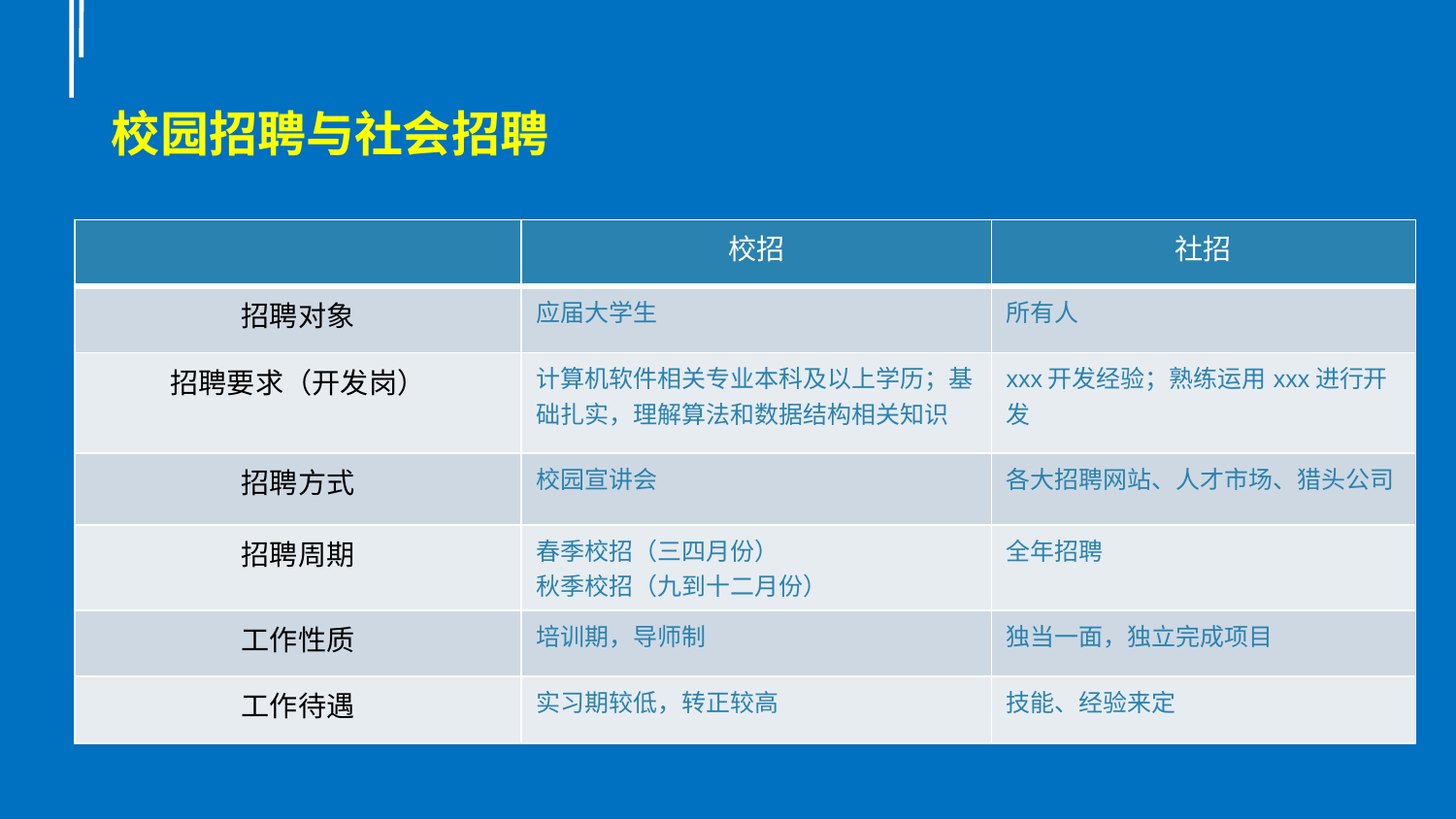

# 校园招聘与社会招聘
招聘对象：  校招面向应届大学生；而社会招聘面向所有人。
招聘要求：  拿开发岗为例，校招招聘一般要求为：计算机软件相关专业本科及以上学历；对于创新和解决具有挑战性的问题充满激情。热爱编程，基础扎实，理解算法和数据结构相关知识；而社招招聘要求一般为：xxx开发经验；熟练运用xxx进行开发等。

|  | 校招 | 社招 |
| --- | --- | --- |
| 招聘对象 | 应届大学生 | 所有人 |
| 招聘要求（开发岗） | 计算机软件相关专业本科及以上学历；基础扎实，理解算法和数据结构相关知识 | xxx开发经验；熟练运用xxx进行开发 |
| 招聘方式 | 校园宣讲会 | 各大招聘网站、人才市场、猎头公司 |
| 招聘周期 | 春季校招（三四月份） 秋季校招（九到十二月份） | 全年招聘 |
| 工作性质 | 培训期，导师制 | 独当一面，独立完成项目 |
| 工作待遇 | 实习期较低，转正较高 | 技能、经验来定 |